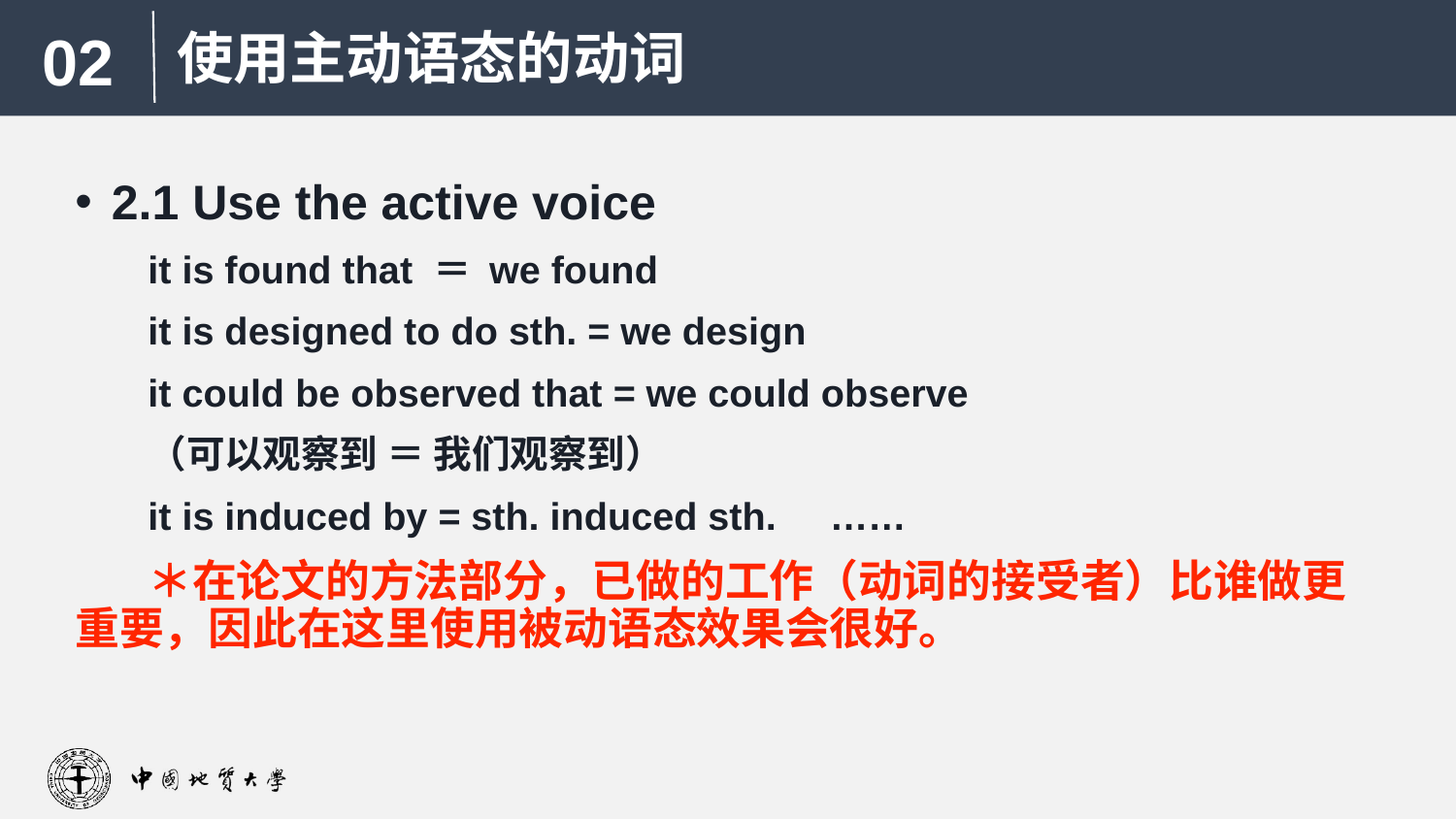

使用主动语态的动词
02
2.1 Use the active voice
it is found that ＝ we found
it is designed to do sth. = we design
it could be observed that = we could observe
（可以观察到 ＝ 我们观察到）
it is induced by = sth. induced sth.     ……
＊在论文的方法部分，已做的工作（动词的接受者）比谁做更重要，因此在这里使用被动语态效果会很好。
10